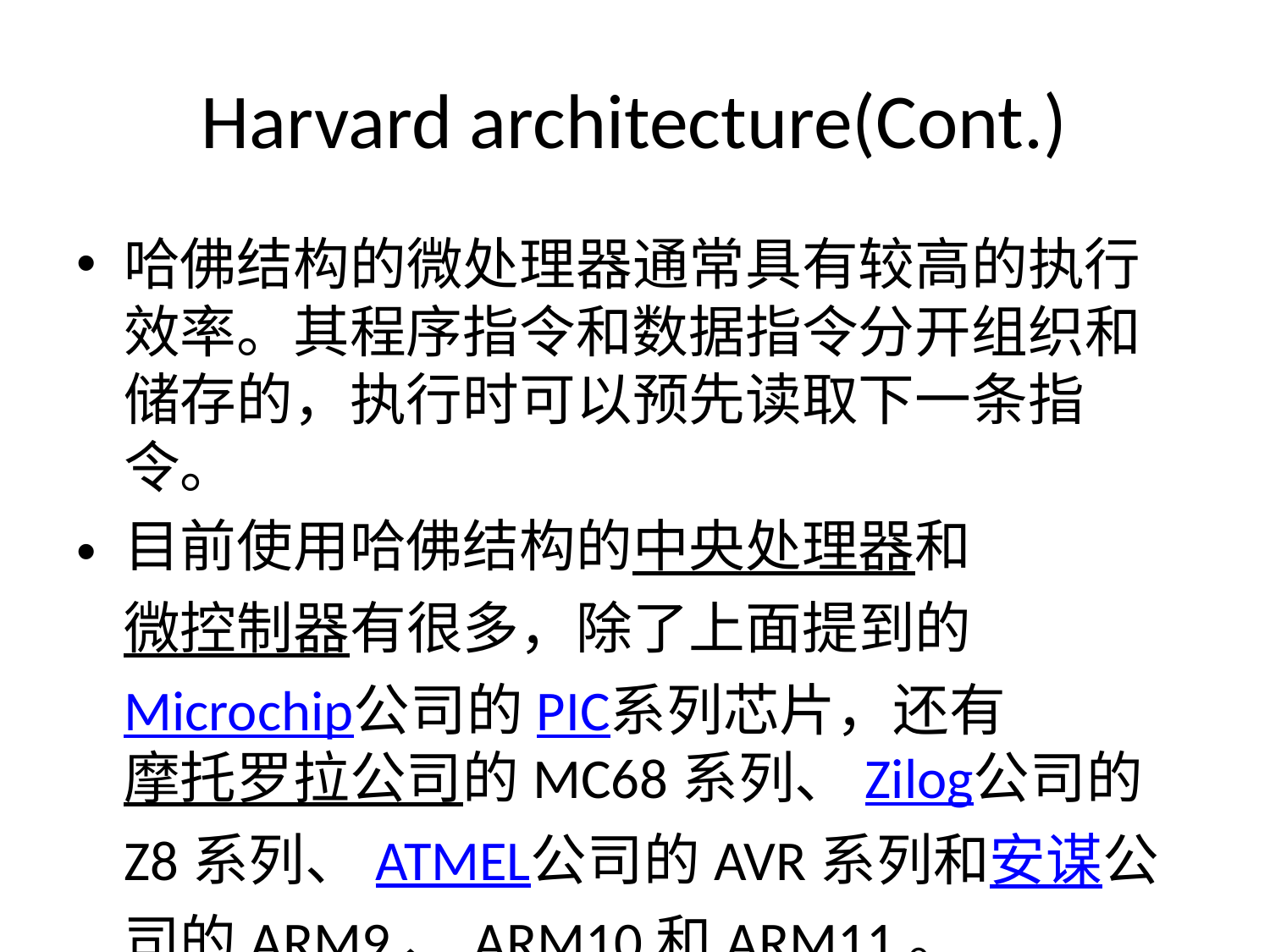

# Harvard architecture(Cont.)
哈佛结构的微处理器通常具有较高的执行效率。其程序指令和数据指令分开组织和储存的，执行时可以预先读取下一条指令。
目前使用哈佛结构的中央处理器和微控制器有很多，除了上面提到的Microchip公司的PIC系列芯片，还有摩托罗拉公司的MC68系列、Zilog公司的Z8系列、ATMEL公司的AVR系列和安谋公司的ARM9、ARM10和ARM11。